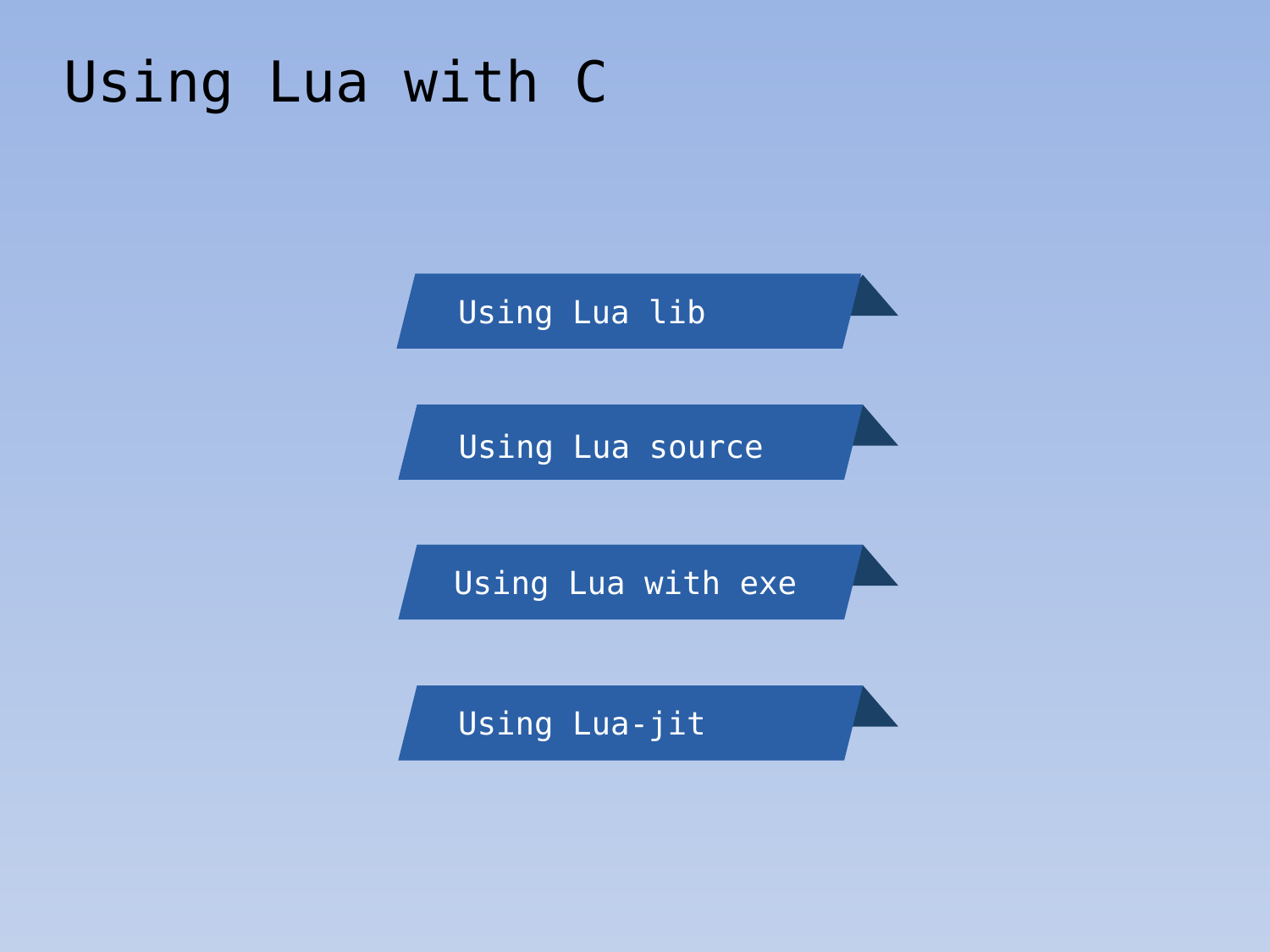

Using Lua with C
点击添加文本

Using Lua lib

Using Lua source
点击添加文本

Using Lua with exe
点击添加文本

Using Lua-jit
点击添加文本